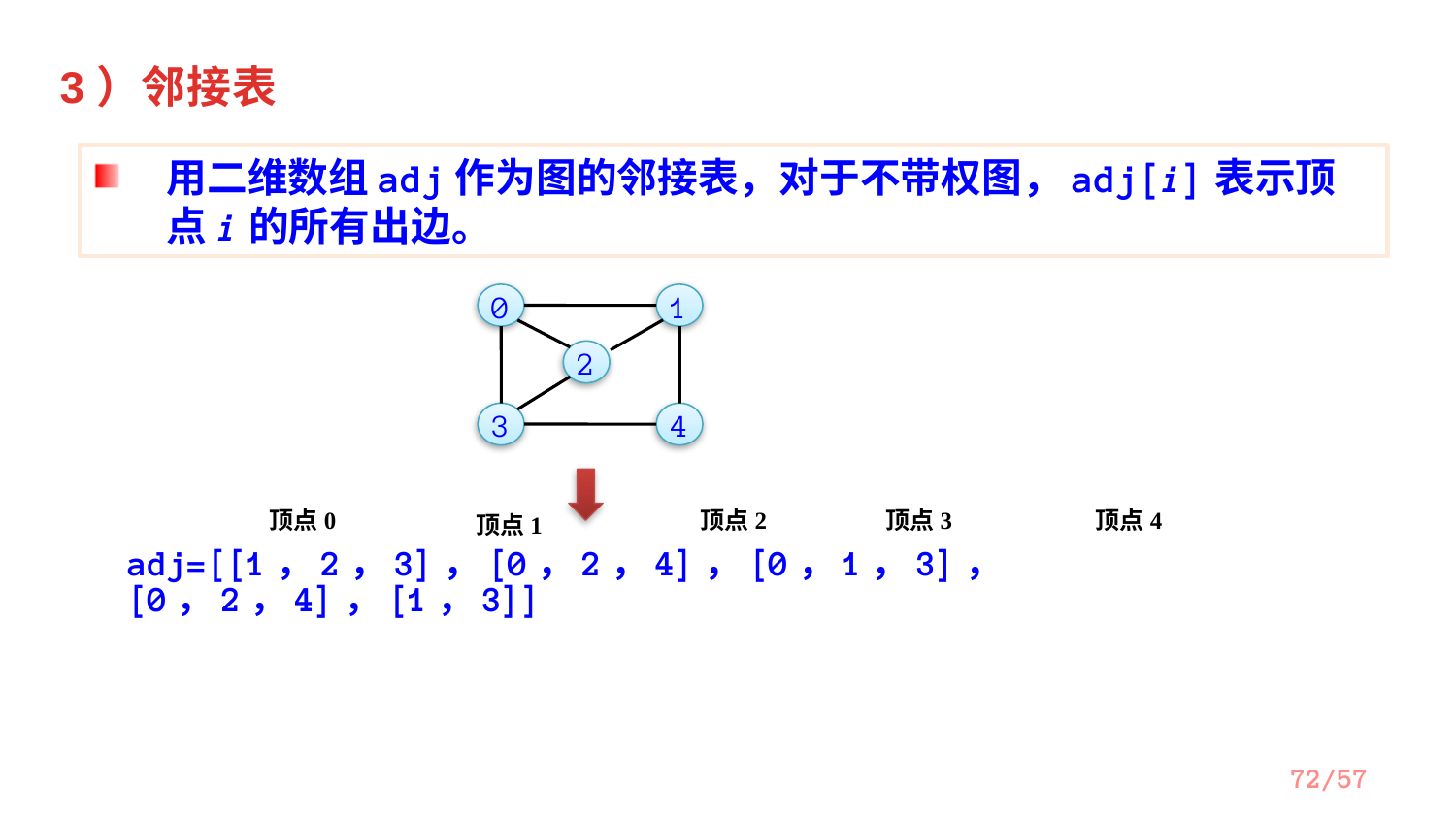

3）邻接表
用二维数组adj作为图的邻接表，对于不带权图，adj[i]表示顶点i的所有出边。
0
1

2

3
4

顶点0
顶点2
顶点3
顶点4
顶点1
adj=[[1，2，3]，[0，2，4]，[0，1，3]，[0，2，4]，[1，3]]
72/57